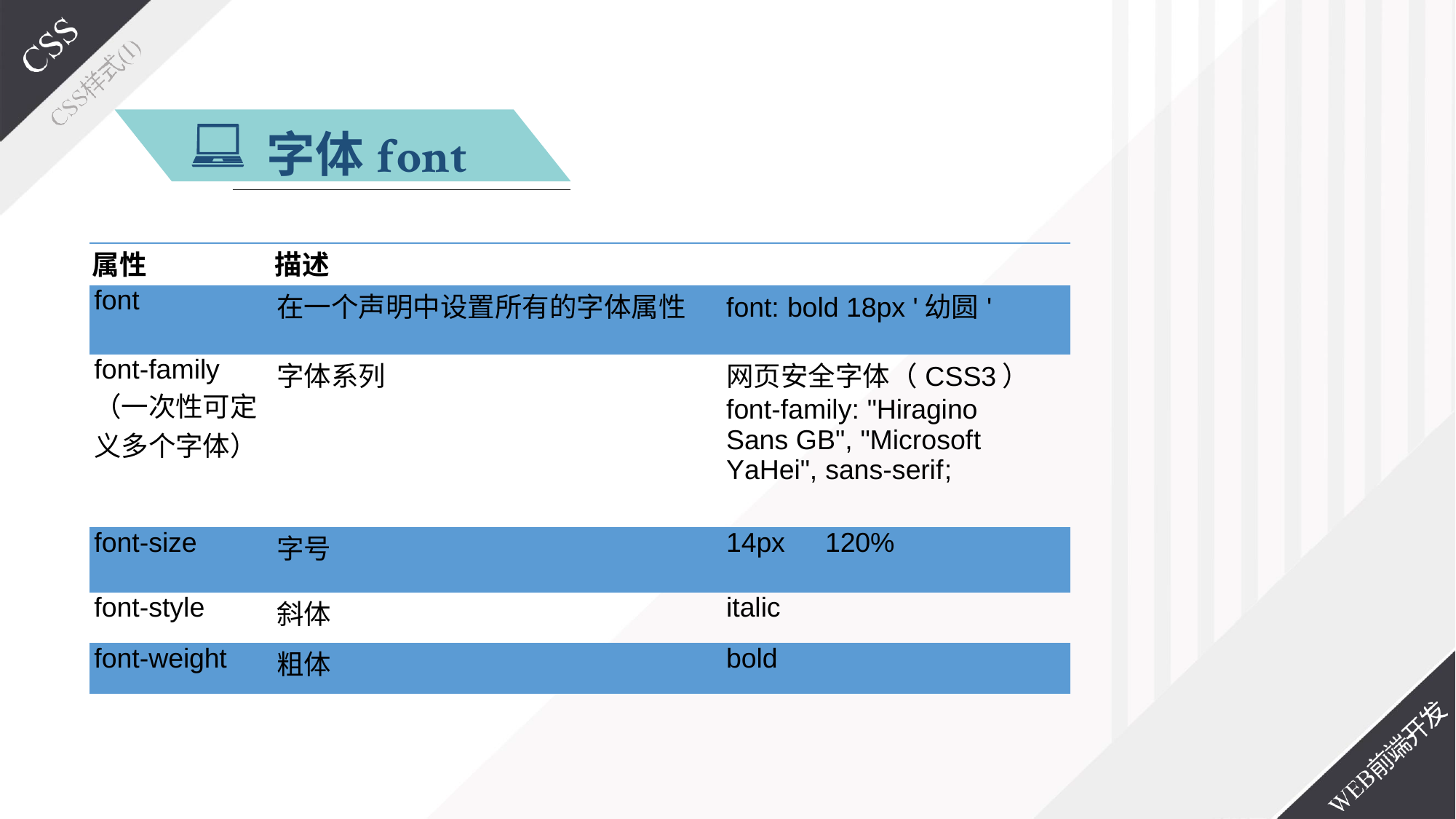

# 字体font

| 属性 | 描述 |  |
| --- | --- | --- |
| font | 在一个声明中设置所有的字体属性 | font: bold 18px '幼圆' |
| font-family（一次性可定义多个字体） | 字体系列 | 网页安全字体（CSS3） font-family: "Hiragino Sans GB", "Microsoft YaHei", sans-serif; |
| font-size | 字号 | 14px 120% |
| font-style | 斜体 | italic |
| font-weight | 粗体 | bold |